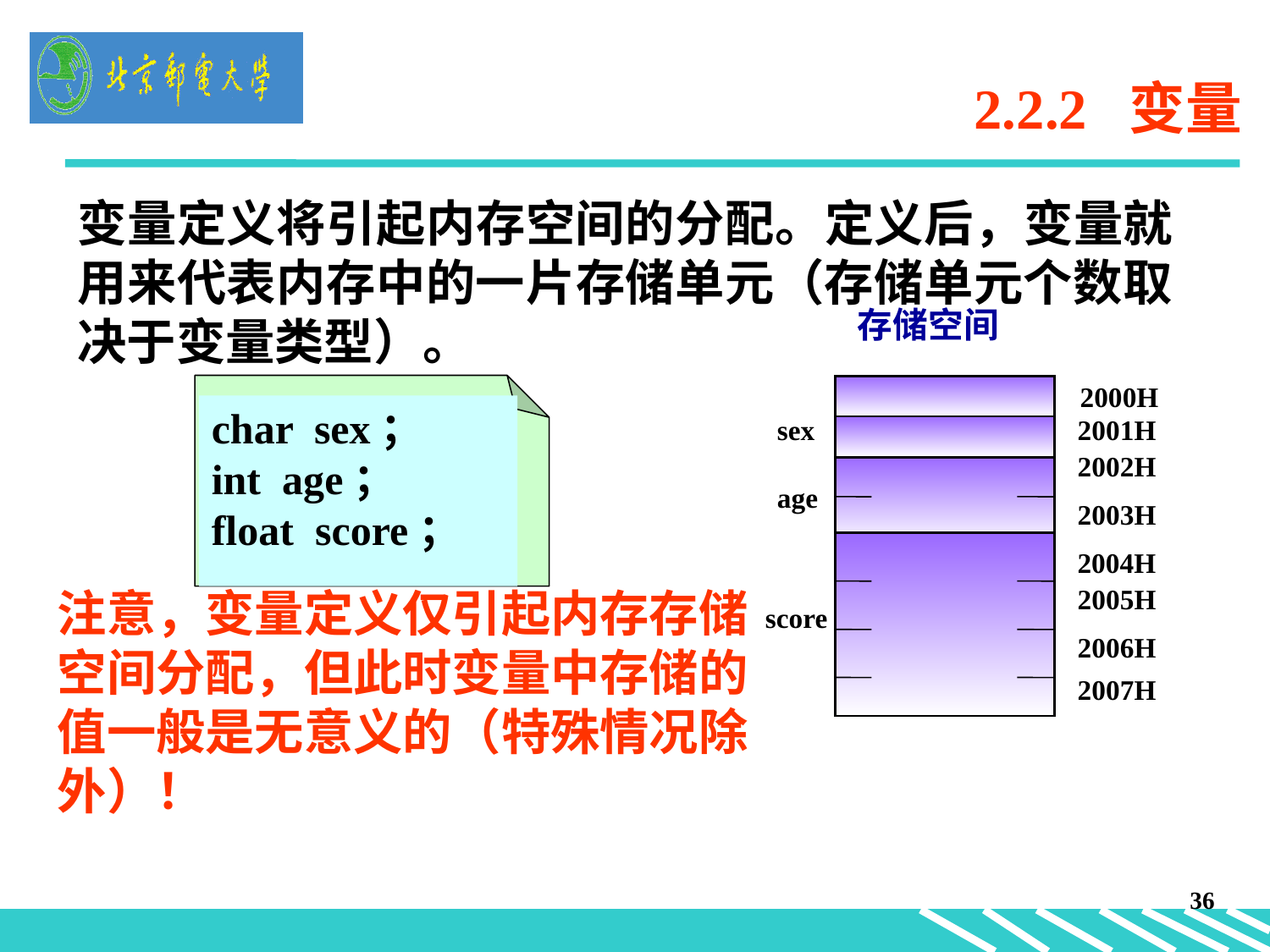

# 2.2.2  变量
变量定义将引起内存空间的分配。定义后，变量就用来代表内存中的一片存储单元（存储单元个数取决于变量类型）。
存储空间

2000H
sex
2001H

2002H

age

2003H

2004H

2005H

score

2006H
2007H

char  sex；
int  age；
float  score；
注意，变量定义仅引起内存存储空间分配，但此时变量中存储的值一般是无意义的（特殊情况除外）！
36